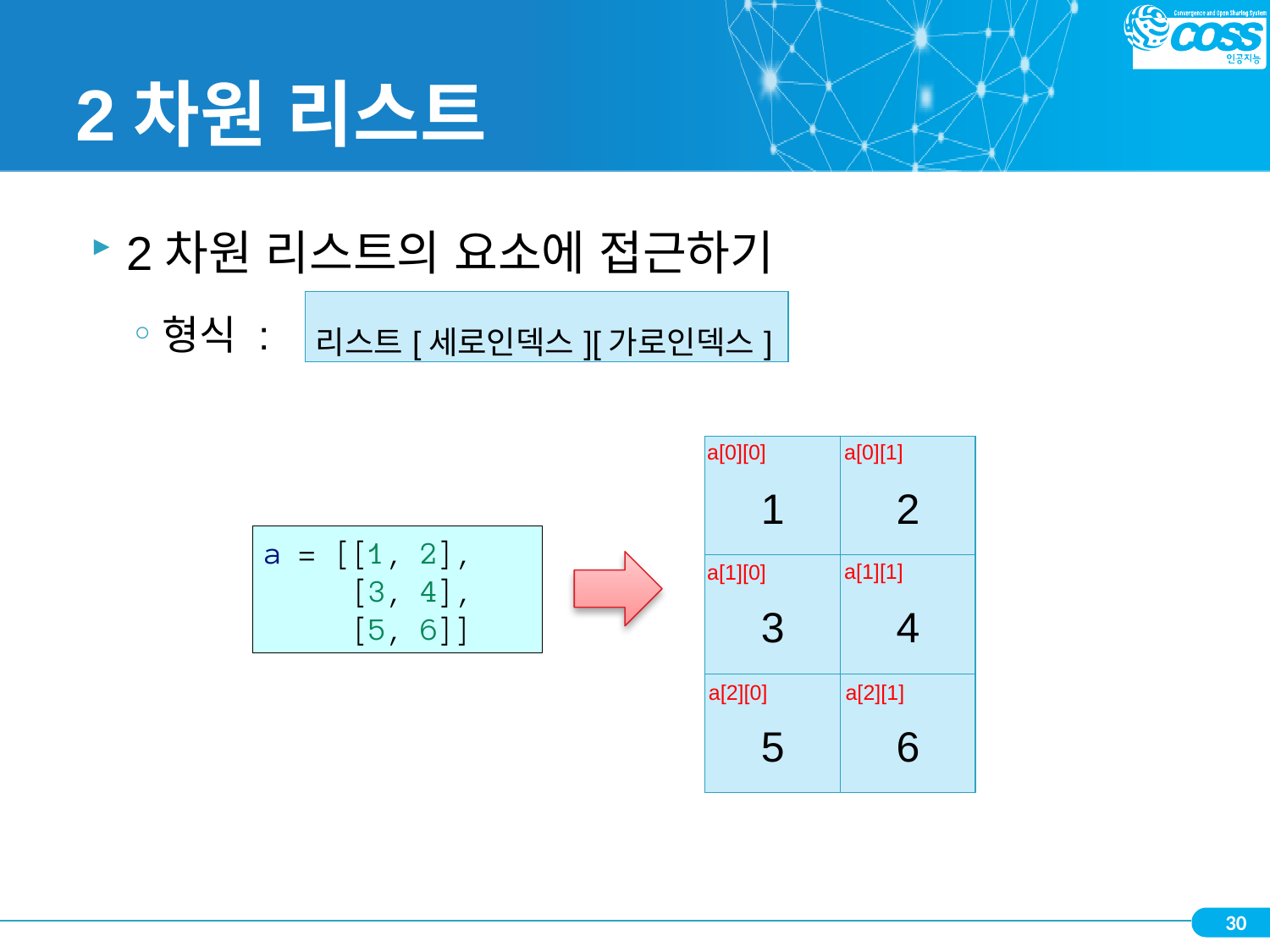

# 2차원 리스트
2차원 리스트의 요소에 접근하기
형식 :
| 리스트[세로인덱스][가로인덱스] |
| --- |
a[0][0]
a[0][1]
| 1 | 2 |
| --- | --- |
| 3 | 4 |
| 5 | 6 |
a = [[1, 2],
     [3, 4],
     [5, 6]]
a[1][1]
a[1][0]

a[2][1]
a[2][0]